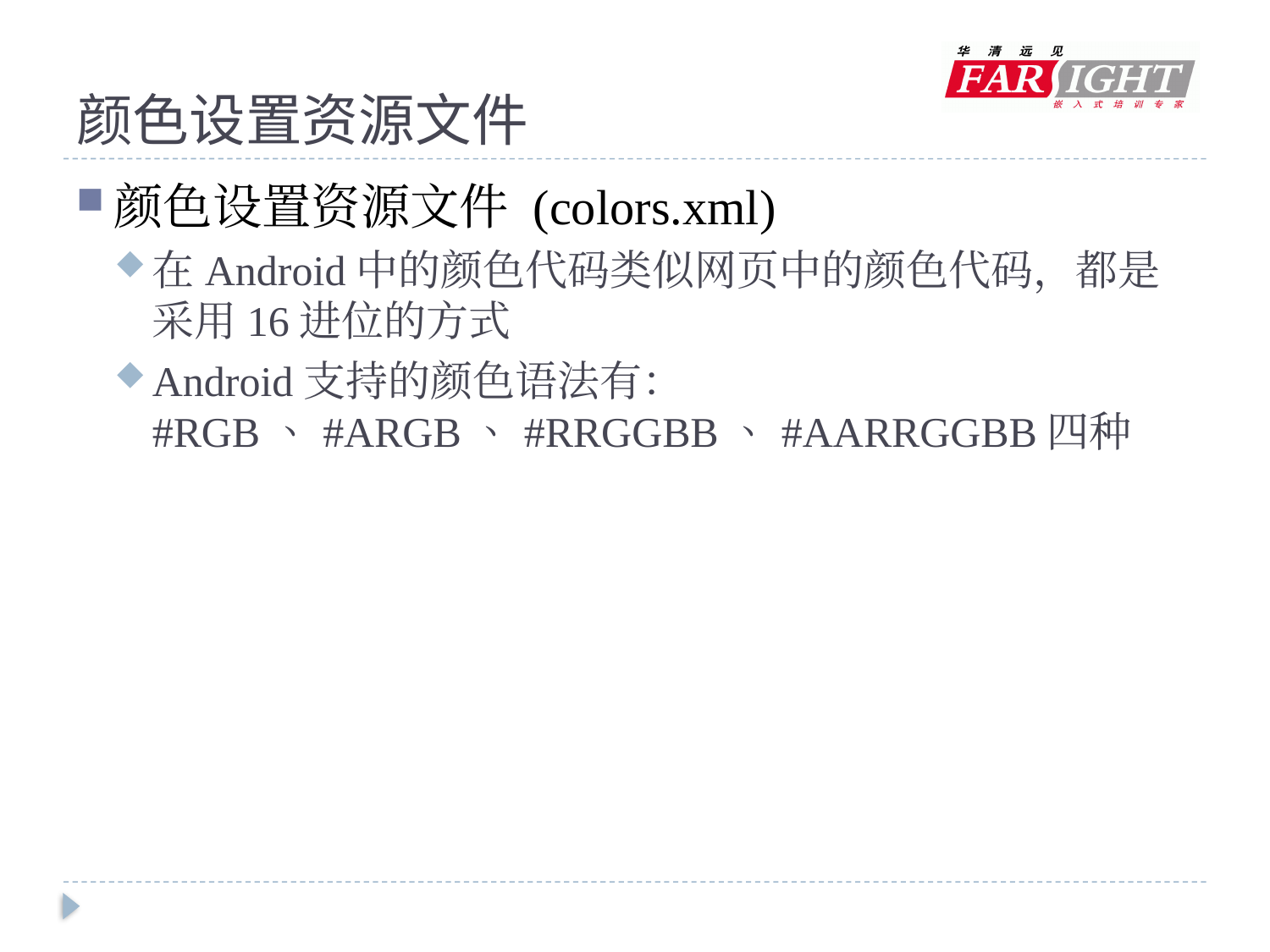

# 颜色设置资源文件
颜色设置资源文件 (colors.xml)
在Android中的颜色代码类似网页中的颜色代码，都是采用16进位的方式
Android支持的颜色语法有：#RGB、#ARGB、#RRGGBB、#AARRGGBB四种